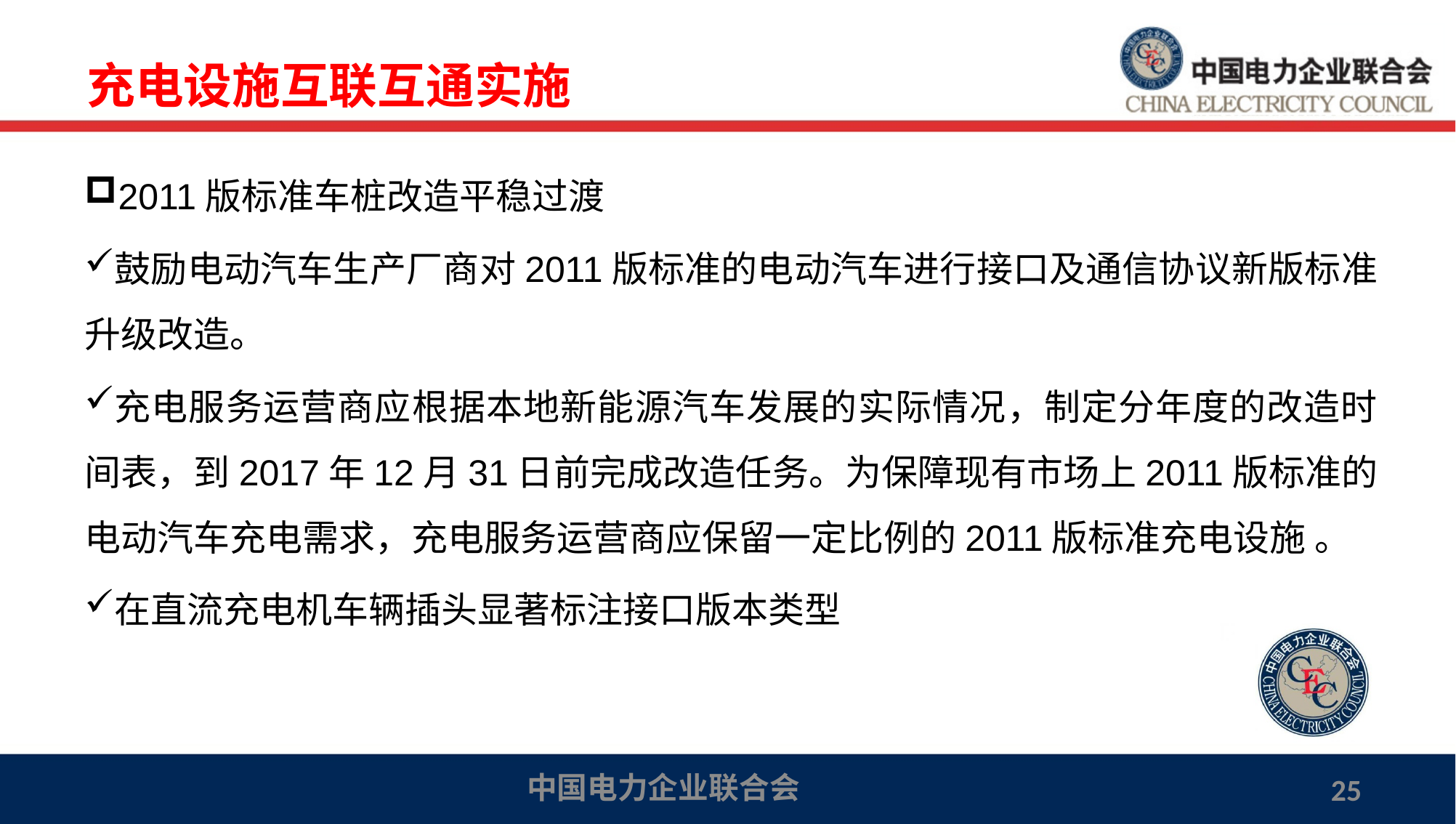

充电设施互联互通实施
2011版标准车桩改造平稳过渡
鼓励电动汽车生产厂商对2011版标准的电动汽车进行接口及通信协议新版标准升级改造。
充电服务运营商应根据本地新能源汽车发展的实际情况，制定分年度的改造时间表，到2017年12月31日前完成改造任务。为保障现有市场上2011版标准的电动汽车充电需求，充电服务运营商应保留一定比例的2011版标准充电设施 。
在直流充电机车辆插头显著标注接口版本类型

中国电力企业联合会
25